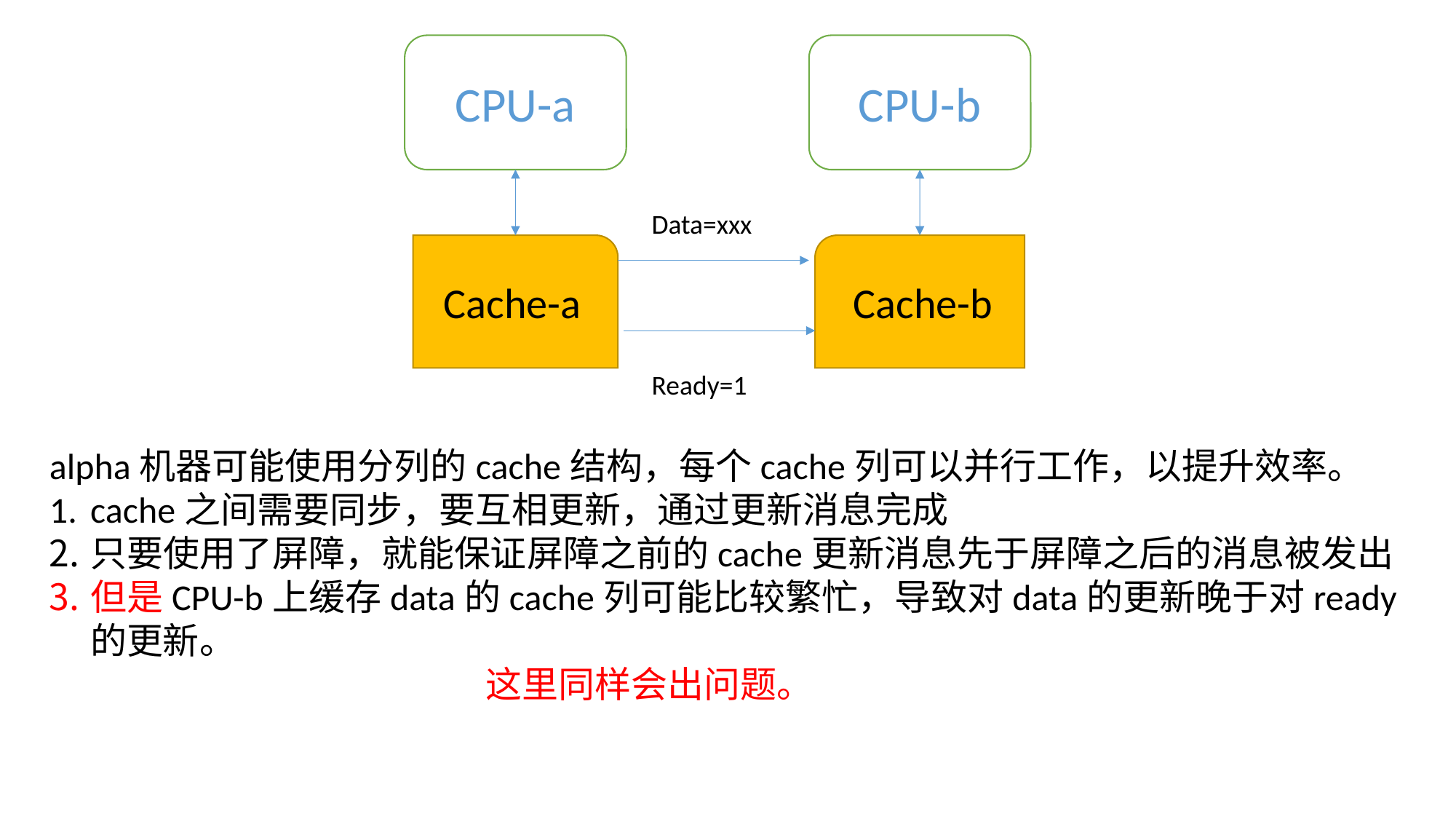

CPU-a
CPU-b
Data=xxx
Cache-a
Cache-b
Ready=1
alpha机器可能使用分列的cache结构，每个cache列可以并行工作，以提升效率。
cache之间需要同步，要互相更新，通过更新消息完成
只要使用了屏障，就能保证屏障之前的cache更新消息先于屏障之后的消息被发出
但是CPU-b上缓存data的cache列可能比较繁忙，导致对data的更新晚于对ready的更新。
				这里同样会出问题。